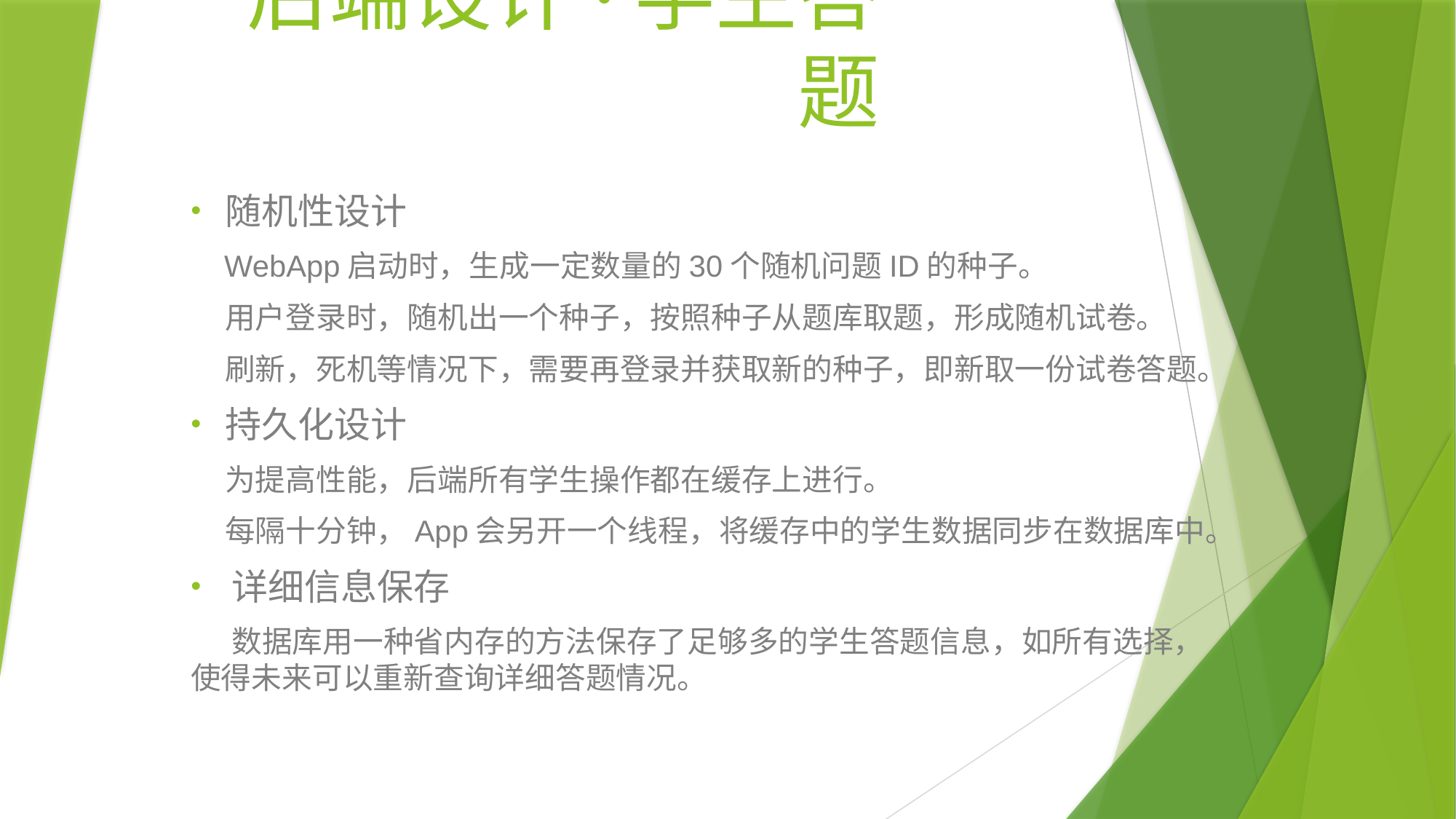

# 后端设计·学生答题
随机性设计
    WebApp启动时，生成一定数量的30个随机问题ID的种子。
    用户登录时，随机出一个种子，按照种子从题库取题，形成随机试卷。
    刷新，死机等情况下，需要再登录并获取新的种子，即新取一份试卷答题。
持久化设计
    为提高性能，后端所有学生操作都在缓存上进行。
    每隔十分钟，App会另开一个线程，将缓存中的学生数据同步在数据库中。
详细信息保存
     数据库用一种省内存的方法保存了足够多的学生答题信息，如所有选择，使得未来可以重新查询详细答题情况。